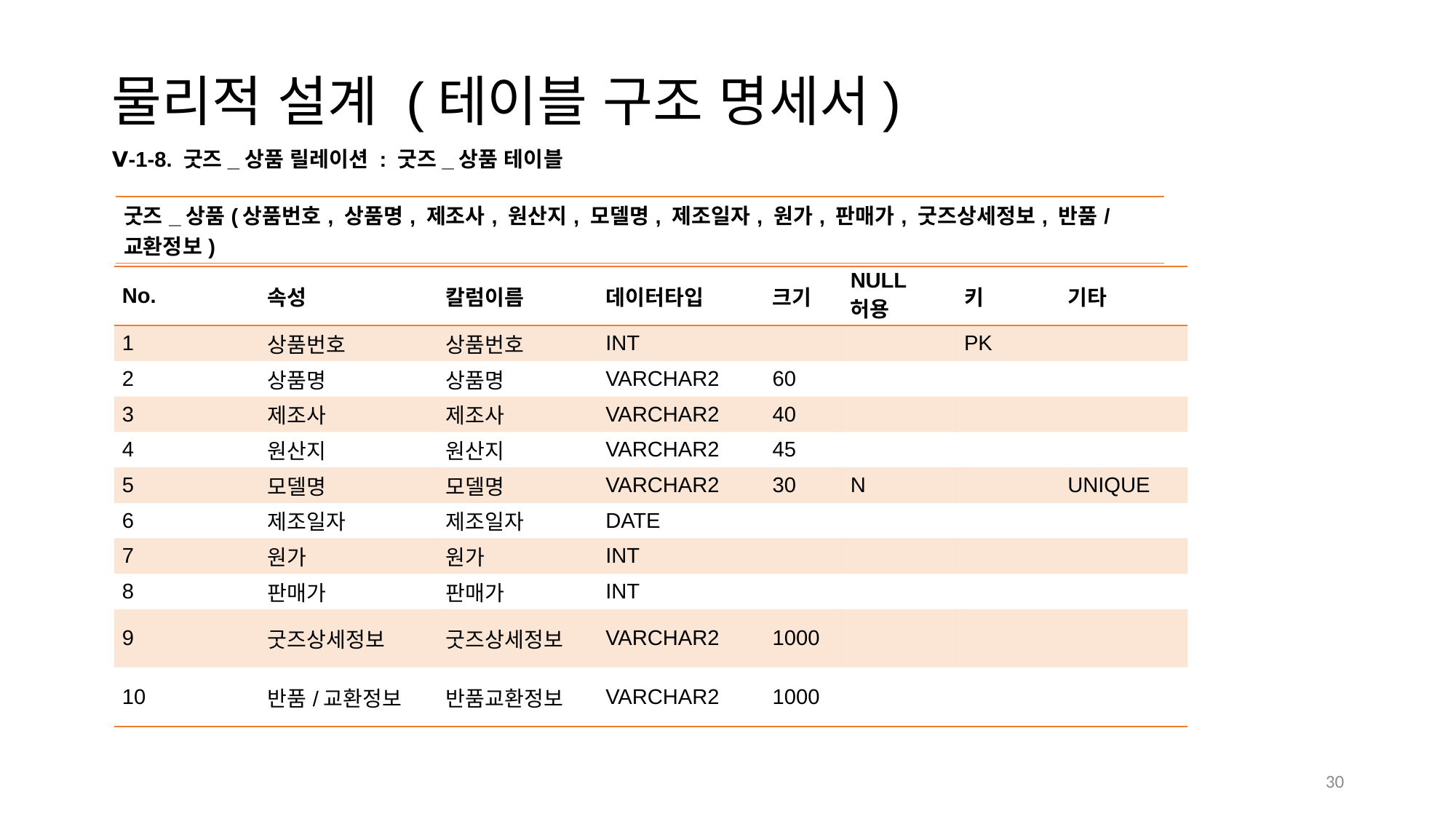

물리적 설계 (테이블 구조 명세서)
Ⅴ-1-8. 굿즈_상품 릴레이션 : 굿즈_상품 테이블
| 굿즈\_상품(상품번호, 상품명, 제조사, 원산지, 모델명, 제조일자, 원가, 판매가, 굿즈상세정보, 반품/교환정보) |
| --- |
| No. | 속성 | 칼럼이름 | 데이터타입 | 크기 | NULL허용 | 키 | 기타 |
| --- | --- | --- | --- | --- | --- | --- | --- |
| 1 | 상품번호 | 상품번호 | INT |  |  | PK |  |
| 2 | 상품명 | 상품명 | VARCHAR2 | 60 |  |  |  |
| 3 | 제조사 | 제조사 | VARCHAR2 | 40 |  |  |  |
| 4 | 원산지 | 원산지 | VARCHAR2 | 45 |  |  |  |
| 5 | 모델명 | 모델명 | VARCHAR2 | 30 | N |  | UNIQUE |
| 6 | 제조일자 | 제조일자 | DATE |  |  |  |  |
| 7 | 원가 | 원가 | INT |  |  |  |  |
| 8 | 판매가 | 판매가 | INT |  |  |  |  |
| 9 | 굿즈상세정보 | 굿즈상세정보 | VARCHAR2 | 1000 |  |  |  |
| 10 | 반품/교환정보 | 반품교환정보 | VARCHAR2 | 1000 |  |  |  |
30